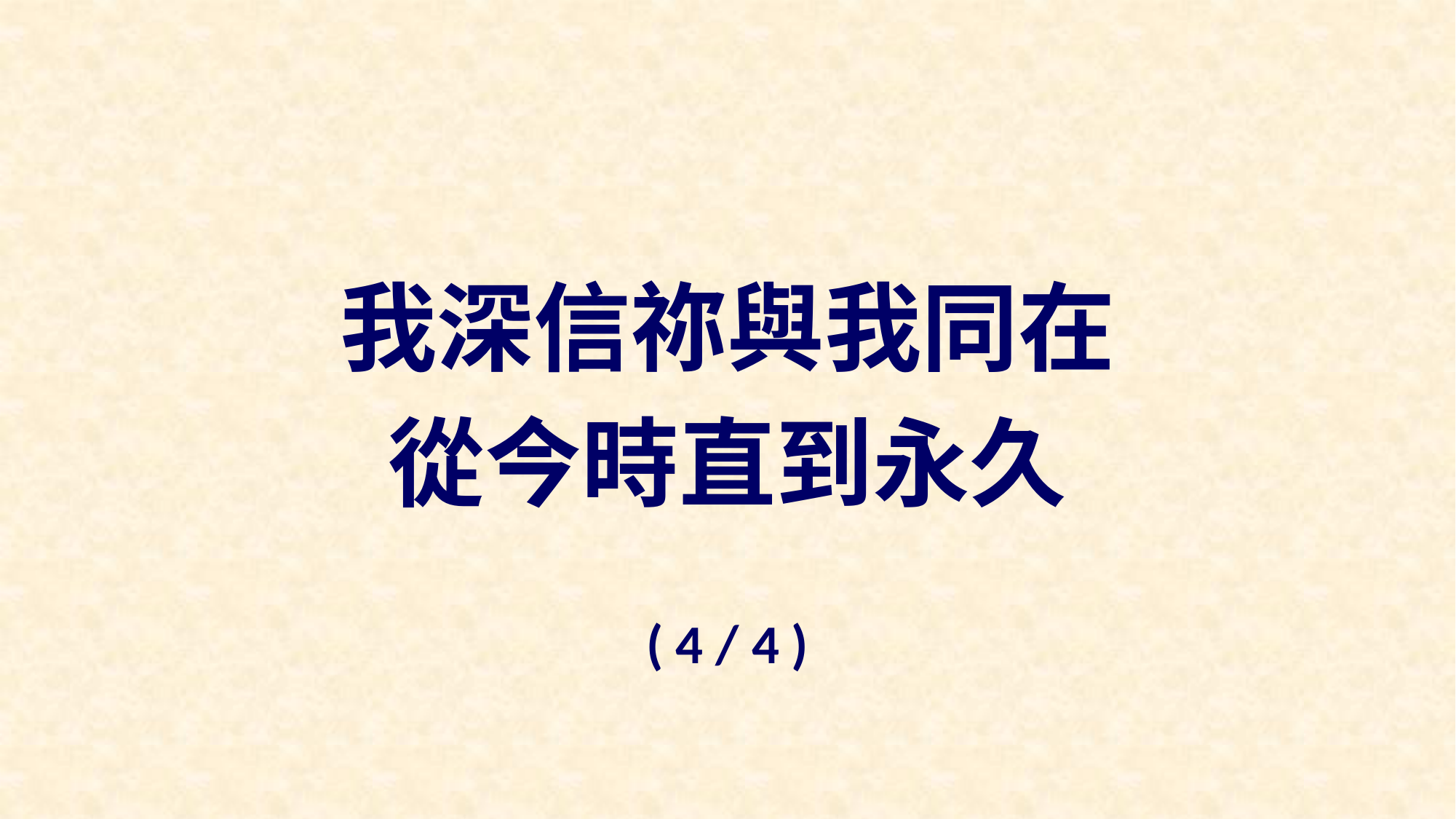

我深信祢與我同在
從今時直到永久
( 4 / 4 )